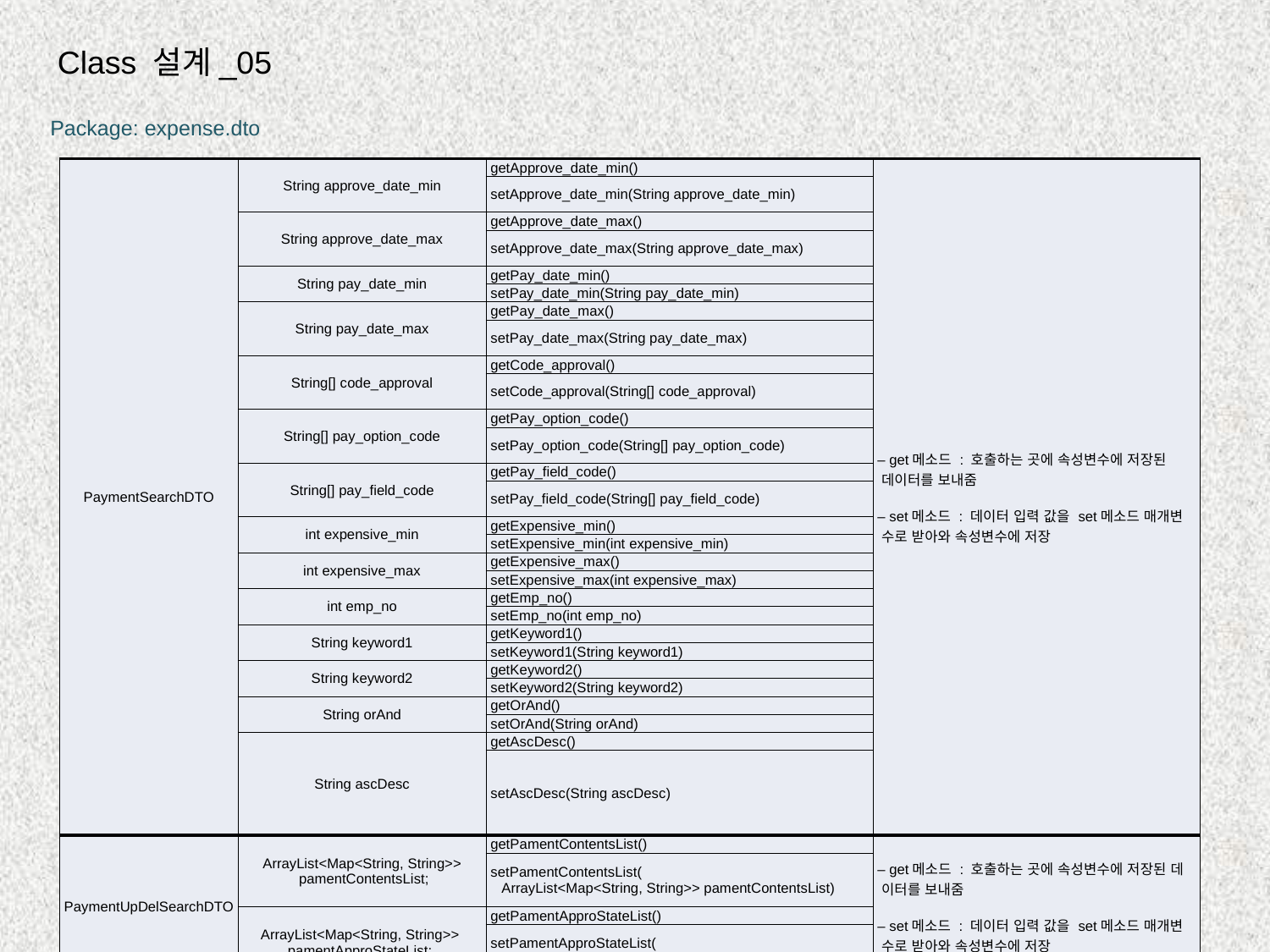

Class 설계_05
Package: expense.dto
| PaymentSearchDTO | String approve\_date\_min | getApprove\_date\_min() | – get메소드 : 호출하는 곳에 속성변수에 저장된 데이터를 보내줌 – set메소드 : 데이터 입력 값을 set메소드 매개변 수로 받아와 속성변수에 저장 |
| --- | --- | --- | --- |
|  |  | setApprove\_date\_min(String approve\_date\_min) |  |
|  | String approve\_date\_max | getApprove\_date\_max() |  |
|  |  | setApprove\_date\_max(String approve\_date\_max) |  |
|  | String pay\_date\_min | getPay\_date\_min() |  |
|  |  | setPay\_date\_min(String pay\_date\_min) |  |
|  | String pay\_date\_max | getPay\_date\_max() |  |
|  |  | setPay\_date\_max(String pay\_date\_max) |  |
|  | String[] code\_approval | getCode\_approval() |  |
|  |  | setCode\_approval(String[] code\_approval) |  |
|  | String[] pay\_option\_code | getPay\_option\_code() |  |
|  |  | setPay\_option\_code(String[] pay\_option\_code) |  |
|  | String[] pay\_field\_code | getPay\_field\_code() |  |
|  |  | setPay\_field\_code(String[] pay\_field\_code) |  |
|  | int expensive\_min | getExpensive\_min() |  |
|  |  | setExpensive\_min(int expensive\_min) |  |
|  | int expensive\_max | getExpensive\_max() |  |
|  |  | setExpensive\_max(int expensive\_max) |  |
|  | int emp\_no | getEmp\_no() |  |
|  |  | setEmp\_no(int emp\_no) |  |
|  | String keyword1 | getKeyword1() |  |
|  |  | setKeyword1(String keyword1) |  |
|  | String keyword2 | getKeyword2() |  |
|  |  | setKeyword2(String keyword2) |  |
|  | String orAnd | getOrAnd() |  |
|  |  | setOrAnd(String orAnd) |  |
|  | String ascDesc | getAscDesc() |  |
|  |  | setAscDesc(String ascDesc) |  |
| PaymentUpDelSearchDTO | ArrayList<Map<String, String>> pamentContentsList; | getPamentContentsList() | – get메소드 : 호출하는 곳에 속성변수에 저장된 데 이터를 보내줌 – set메소드 : 데이터 입력 값을 set메소드 매개변 수로 받아와 속성변수에 저장 |
|  |  | setPamentContentsList( ArrayList<Map<String, String>> pamentContentsList) |  |
|  | ArrayList<Map<String, String>> pamentApproStateList; | getPamentApproStateList() |  |
|  |  | setPamentApproStateList( ArrayList<Map<String, String>> pamentApproStateList) |  |